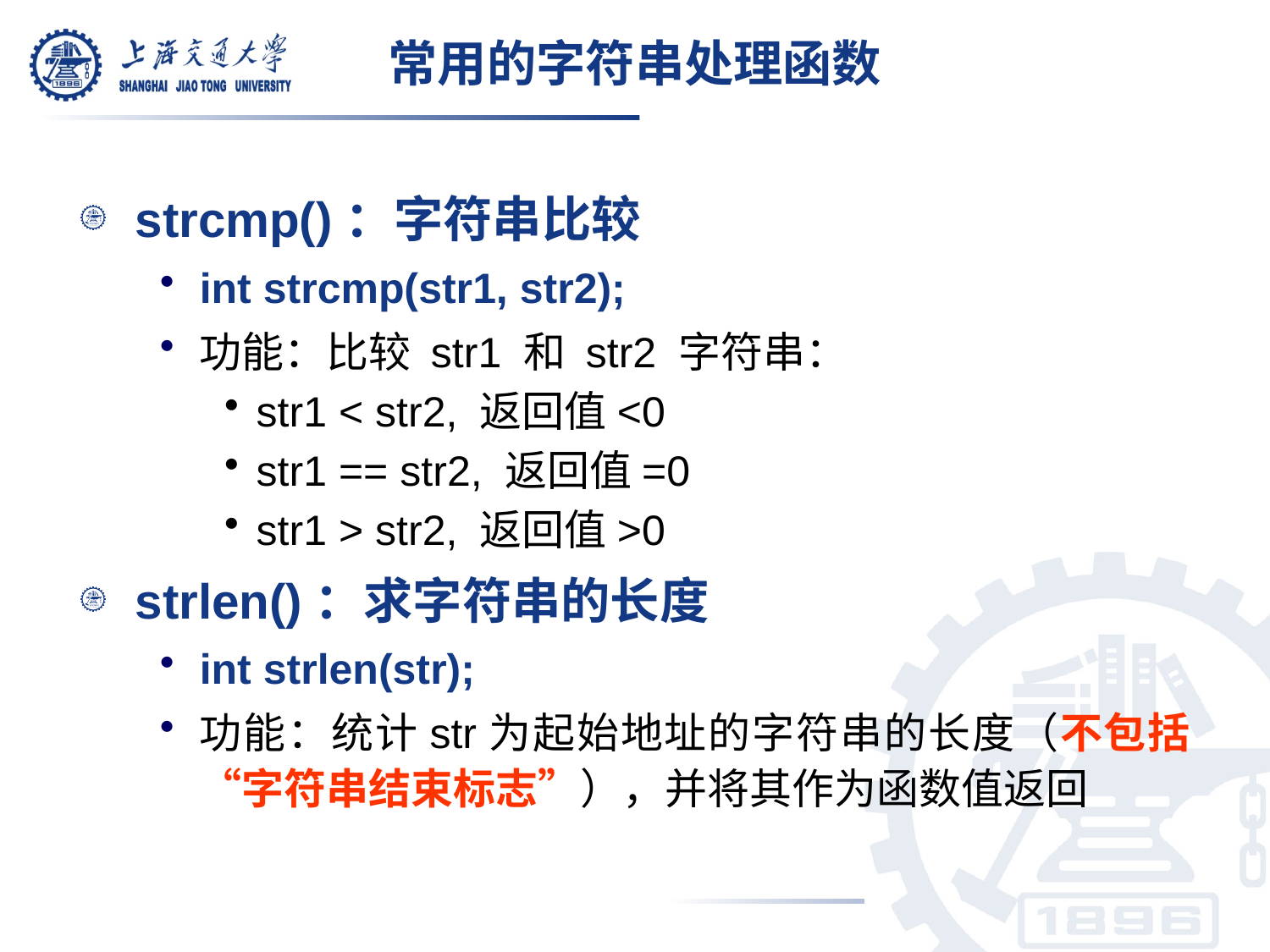

# 常用的字符串处理函数
strcmp()：字符串比较
int strcmp(str1, str2);
功能：比较 str1 和 str2 字符串：
str1 < str2, 返回值<0
str1 == str2, 返回值=0
str1 > str2, 返回值>0
strlen()：求字符串的长度
int strlen(str);
功能：统计str为起始地址的字符串的长度（不包括“字符串结束标志”），并将其作为函数值返回